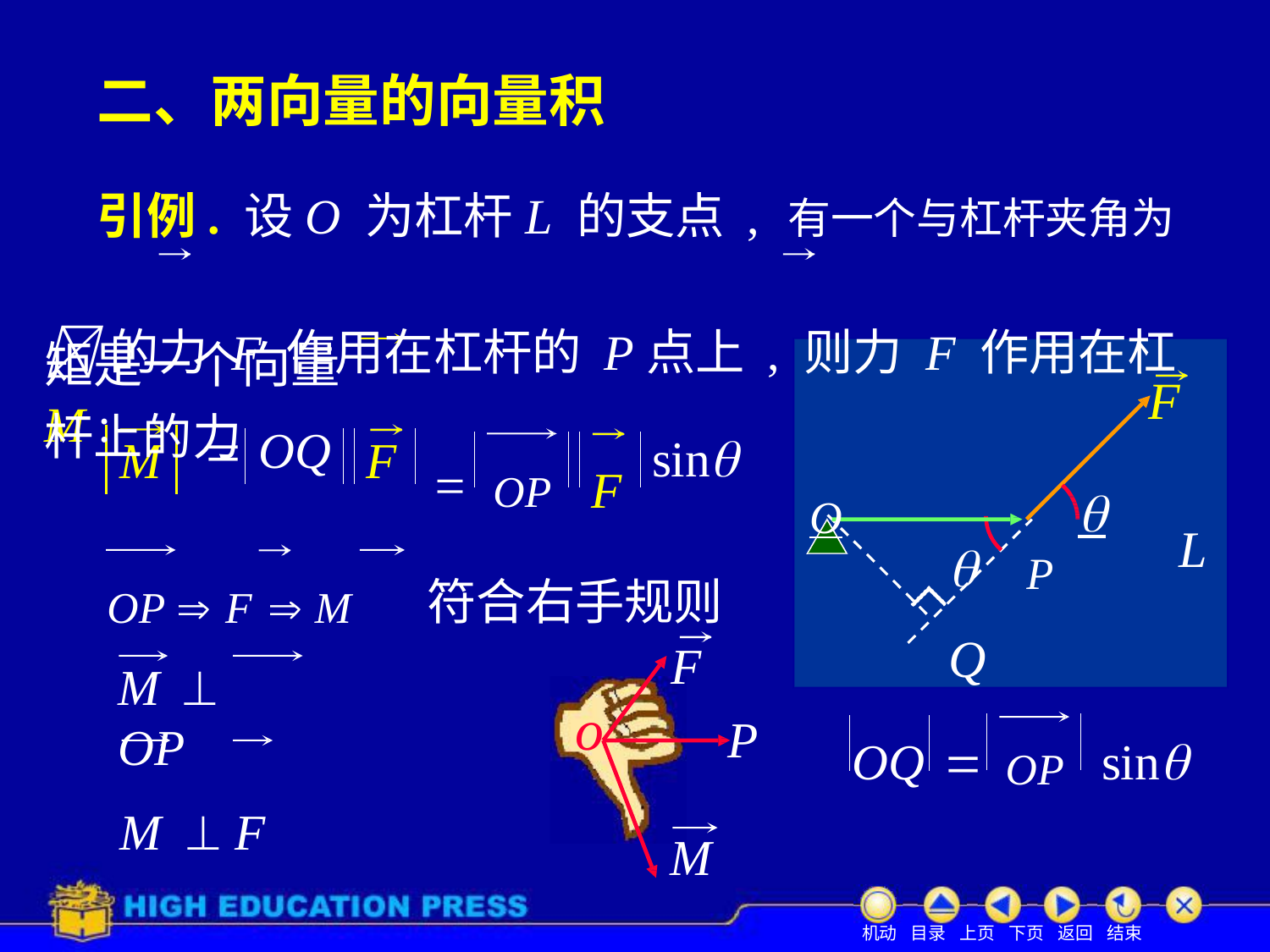

二、两向量的向量积
# 引例. 设O 为杠杆L 的支点 , 有一个与杠杆夹角为θ 的力 F 作用在杠杆的 P点上 , 则力 F 作用在杠杆上的力

矩是一个向量 M :

F
O	θ

=	OQ
sinθ

M	F

=	OP	F

θ	P
Q

L

OP ⇒ F ⇒ M	符合右手规则

M	⊥ OP
M	⊥ F

F

o
OQ =	OP	sinθ
P

M

机动 目录 上页 下页 返回 结束